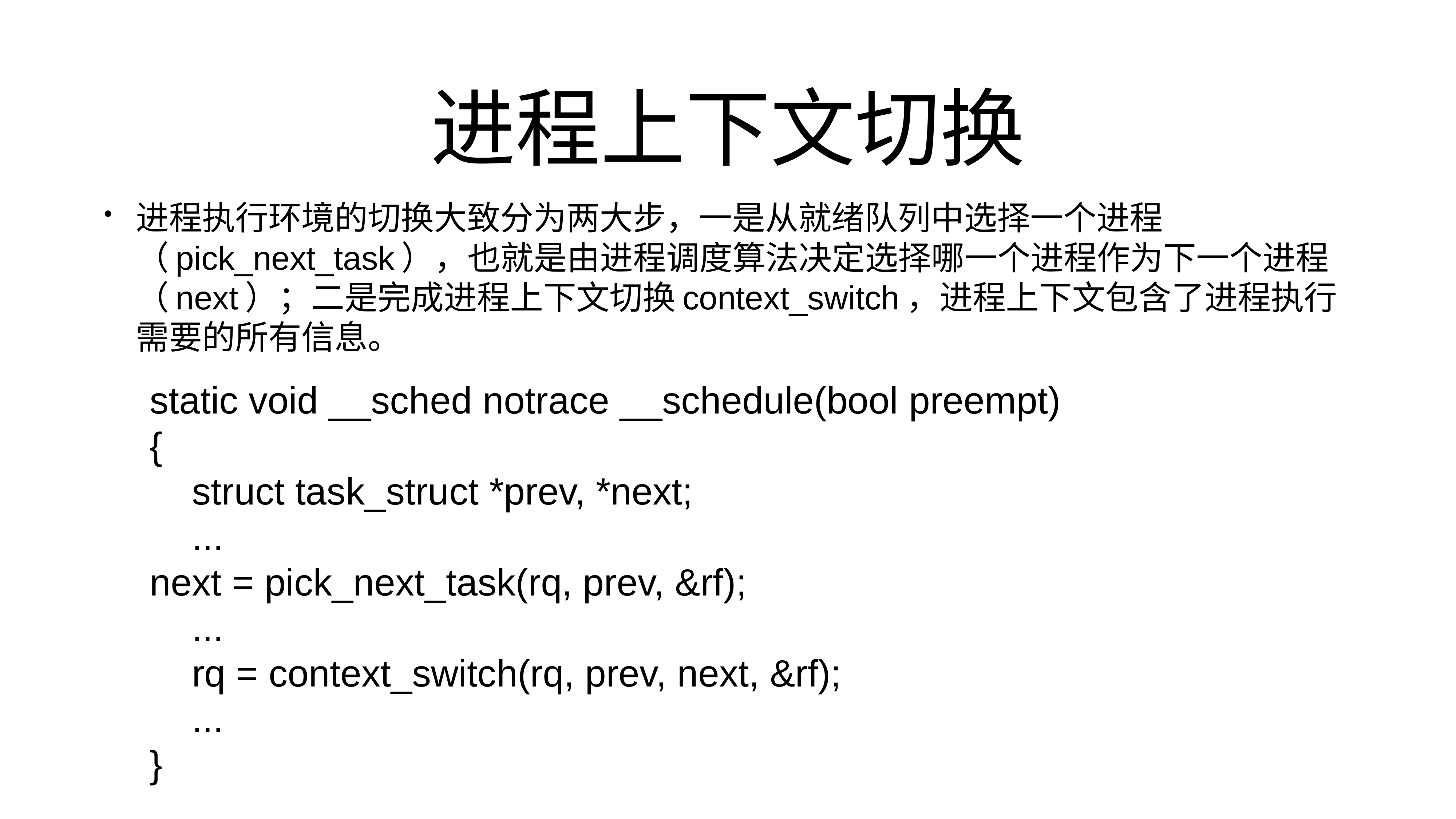

# 进程上下文切换
进程执行环境的切换大致分为两大步，一是从就绪队列中选择一个进程（pick_next_task），也就是由进程调度算法决定选择哪一个进程作为下一个进程（next）；二是完成进程上下文切换context_switch，进程上下文包含了进程执行需要的所有信息。
static void __sched notrace __schedule(bool preempt)
{
    struct task_struct *prev, *next;
    ...
next = pick_next_task(rq, prev, &rf);
    ...
    rq = context_switch(rq, prev, next, &rf);
    ...
}